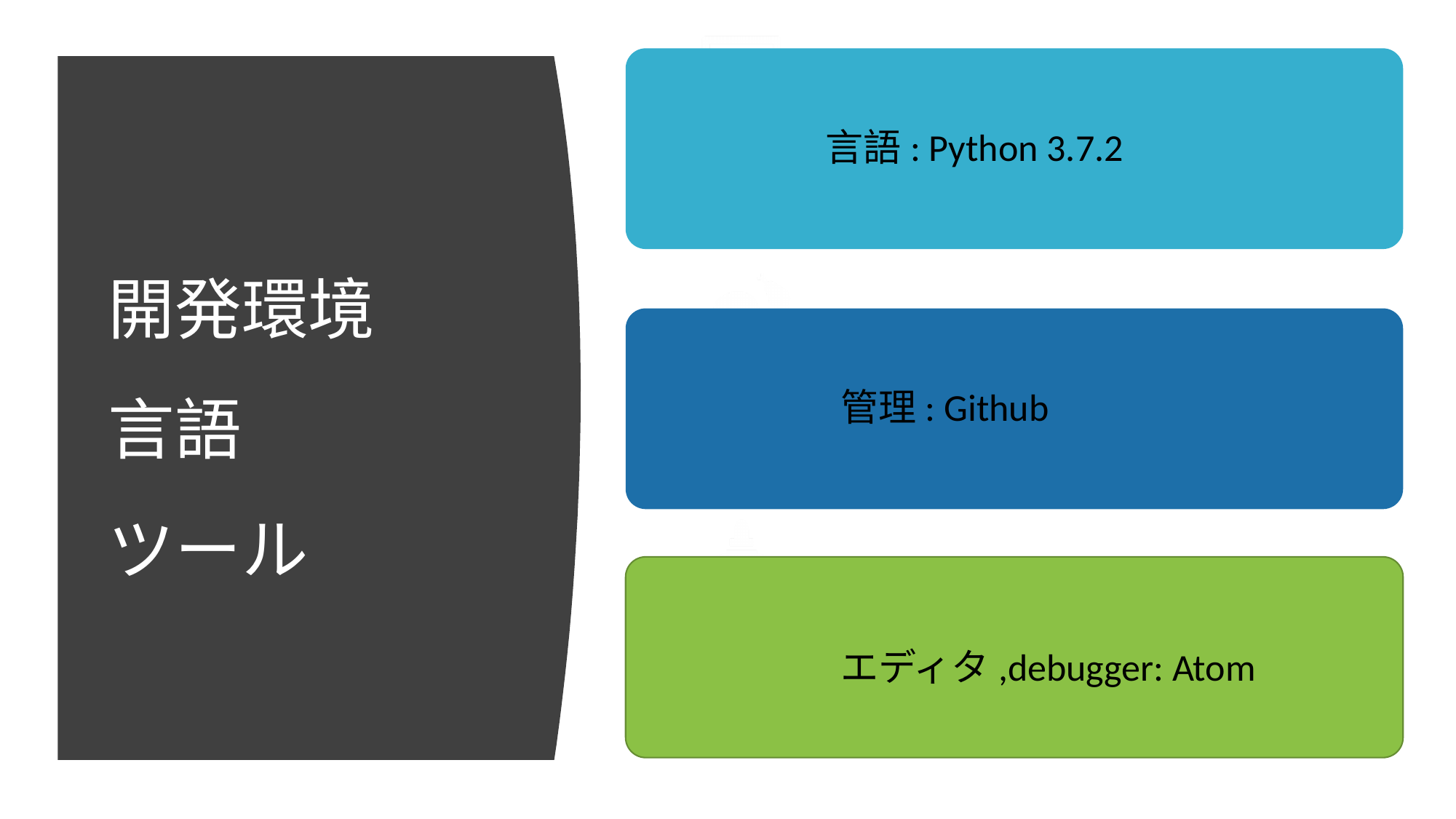

言語: Python 3.7.2

管理: Github

エディタ,debugger: Atom

# 開発環境 言語 ツール